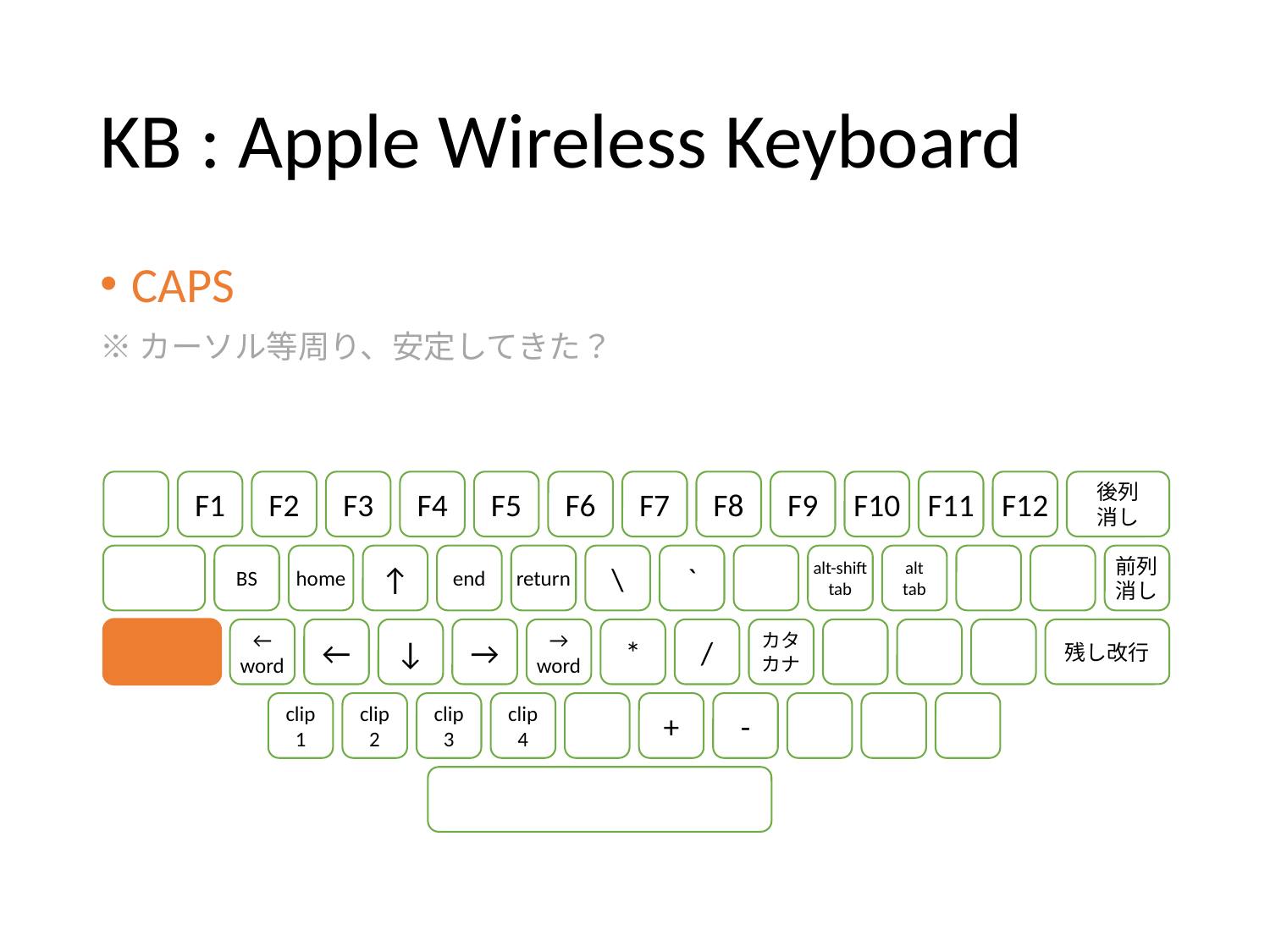

# KB : Apple Wireless Keyboard
CAPS
※カーソル等周り、安定してきた？

F1
F2
F3
F4
F5
F6
F7
F8
F9
F10
F11
F12
後列
消し

BS
home
↑
end
return
\
`

alt-shift
tab
alt
tab

前列
消し

←
word
←
↓
→
→
word
*
/
カタ
カナ

残し改行
clip
1
clip
2
clip
3
clip
4

+
-